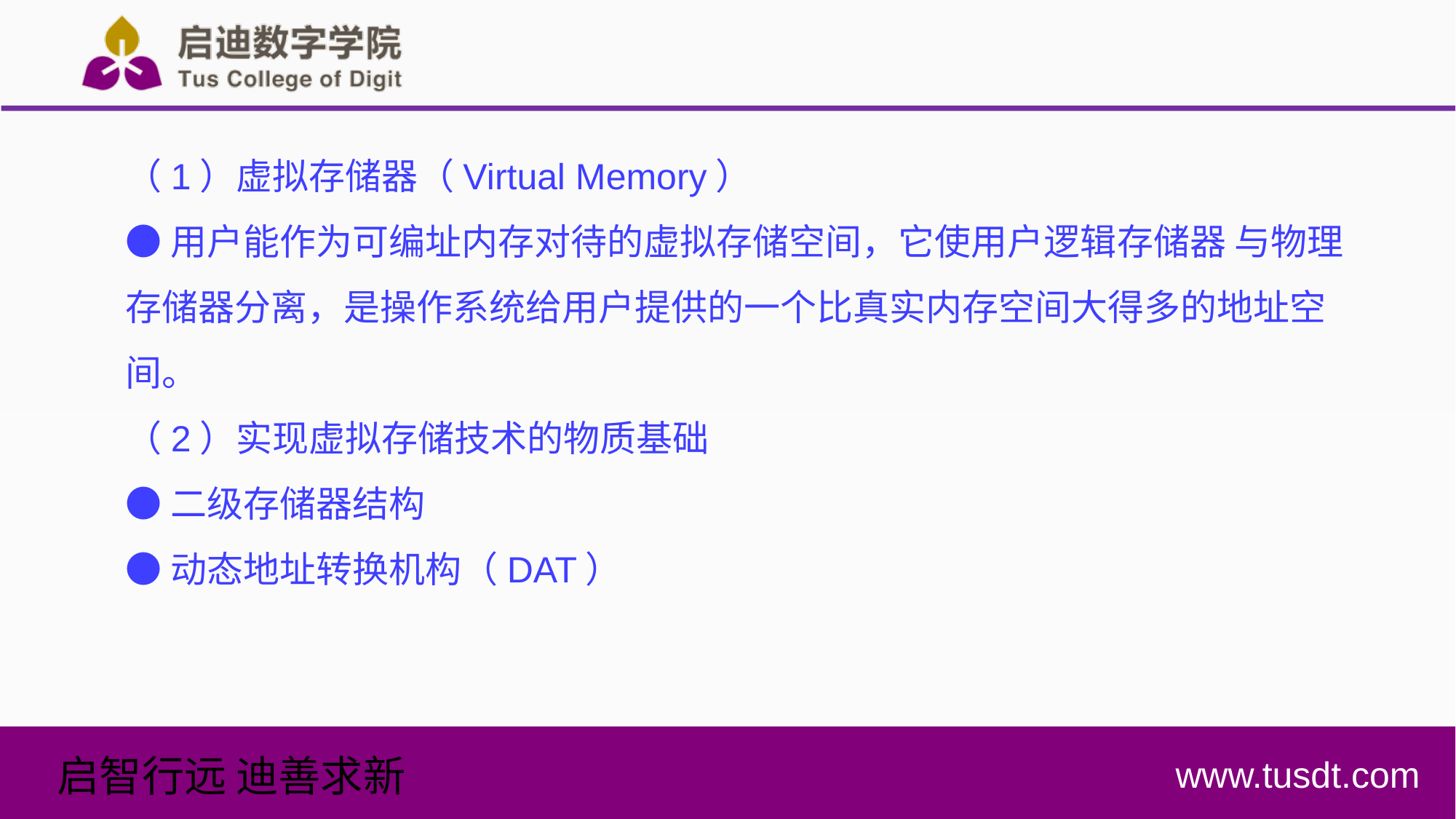

（1）虚拟存储器（Virtual Memory）
●用户能作为可编址内存对待的虚拟存储空间，它使用户逻辑存储器 与物理存储器分离，是操作系统给用户提供的一个比真实内存空间大得多的地址空间。
（2）实现虚拟存储技术的物质基础
●二级存储器结构
●动态地址转换机构（DAT）